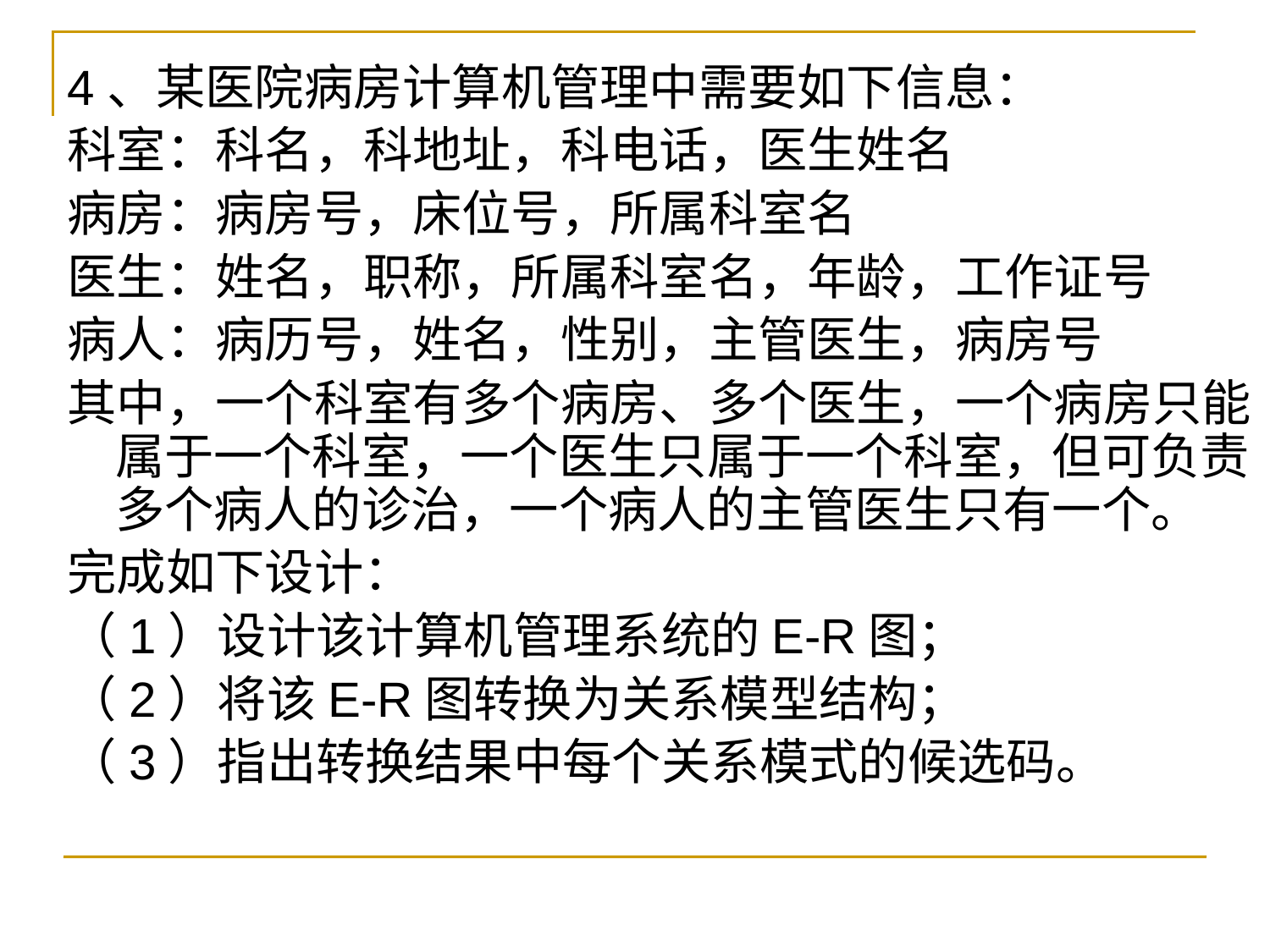

4、某医院病房计算机管理中需要如下信息：
科室：科名，科地址，科电话，医生姓名
病房：病房号，床位号，所属科室名
医生：姓名，职称，所属科室名，年龄，工作证号
病人：病历号，姓名，性别，主管医生，病房号
其中，一个科室有多个病房、多个医生，一个病房只能属于一个科室，一个医生只属于一个科室，但可负责多个病人的诊治，一个病人的主管医生只有一个。
完成如下设计：
（1）设计该计算机管理系统的E-R图；
（2）将该E-R图转换为关系模型结构；
（3）指出转换结果中每个关系模式的候选码。